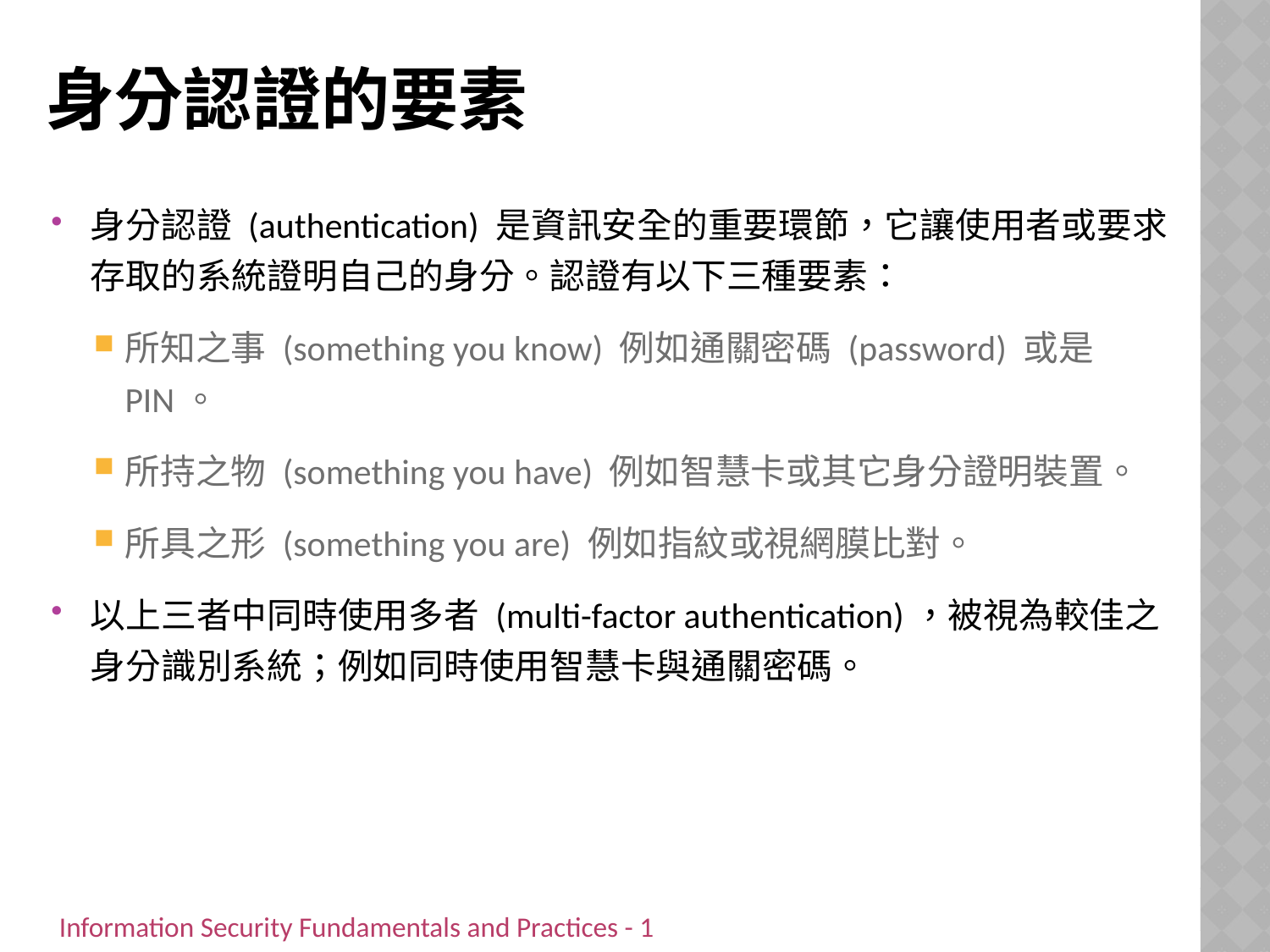

# 身分認證的要素
身分認證 (authentication) 是資訊安全的重要環節，它讓使用者或要求存取的系統證明自己的身分。認證有以下三種要素：
所知之事 (something you know) 例如通關密碼 (password) 或是 PIN。
所持之物 (something you have) 例如智慧卡或其它身分證明裝置。
所具之形 (something you are) 例如指紋或視網膜比對。
以上三者中同時使用多者 (multi-factor authentication)，被視為較佳之身分識別系統；例如同時使用智慧卡與通關密碼。